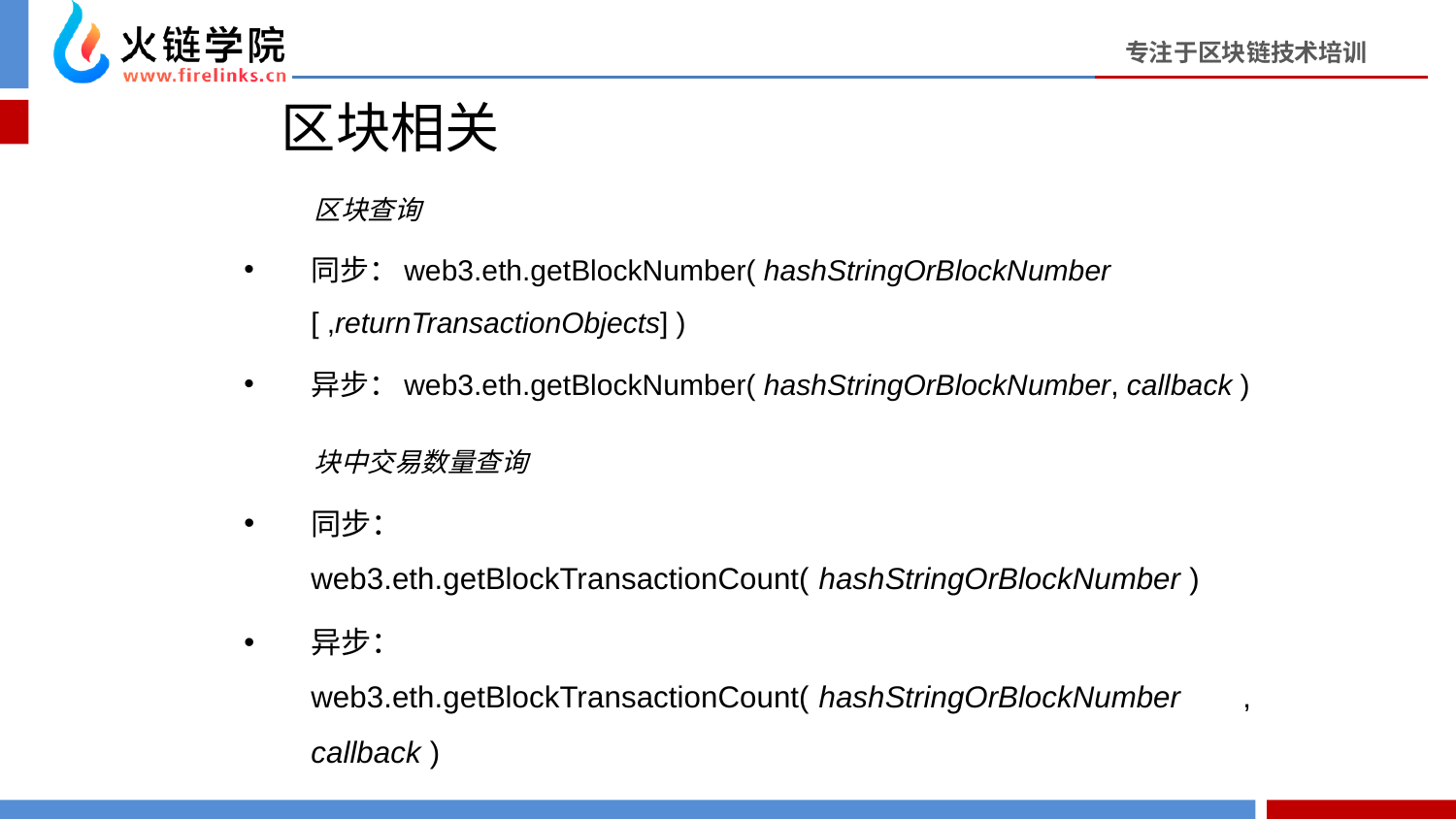

# 区块相关
区块查询
同步：web3.eth.getBlockNumber( hashStringOrBlockNumber 						[ ,returnTransactionObjects] )
异步：web3.eth.getBlockNumber( hashStringOrBlockNumber, callback )
块中交易数量查询
同步：web3.eth.getBlockTransactionCount( hashStringOrBlockNumber )
异步：web3.eth.getBlockTransactionCount( hashStringOrBlockNumber 							, callback )